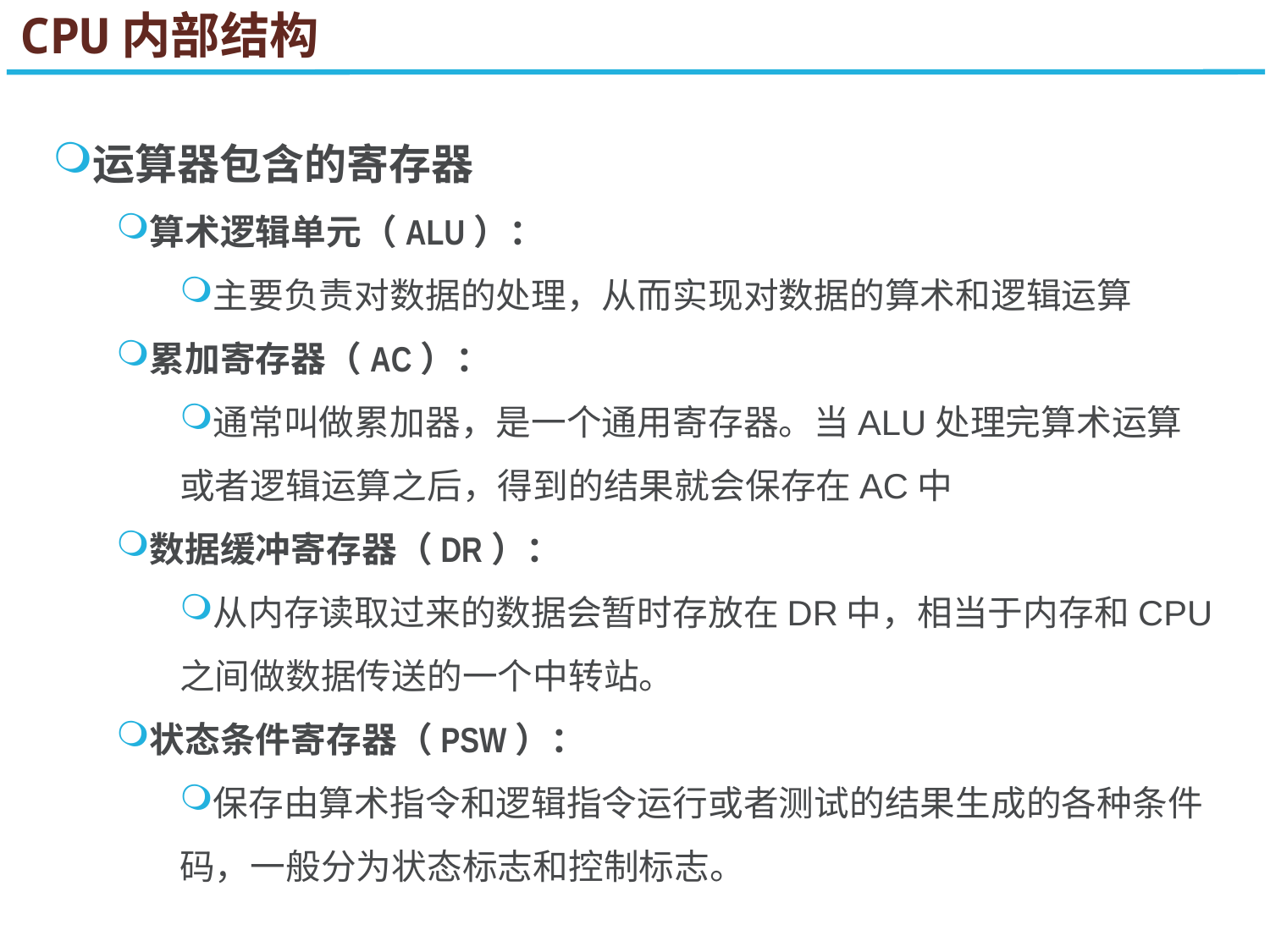

CPU内部结构
运算器包含的寄存器
算术逻辑单元（ALU）：
主要负责对数据的处理，从而实现对数据的算术和逻辑运算
累加寄存器（AC）：
通常叫做累加器，是一个通用寄存器。当ALU处理完算术运算或者逻辑运算之后，得到的结果就会保存在AC中
数据缓冲寄存器（DR）：
从内存读取过来的数据会暂时存放在DR中，相当于内存和CPU之间做数据传送的一个中转站。
状态条件寄存器（PSW）：
保存由算术指令和逻辑指令运行或者测试的结果生成的各种条件码，一般分为状态标志和控制标志。